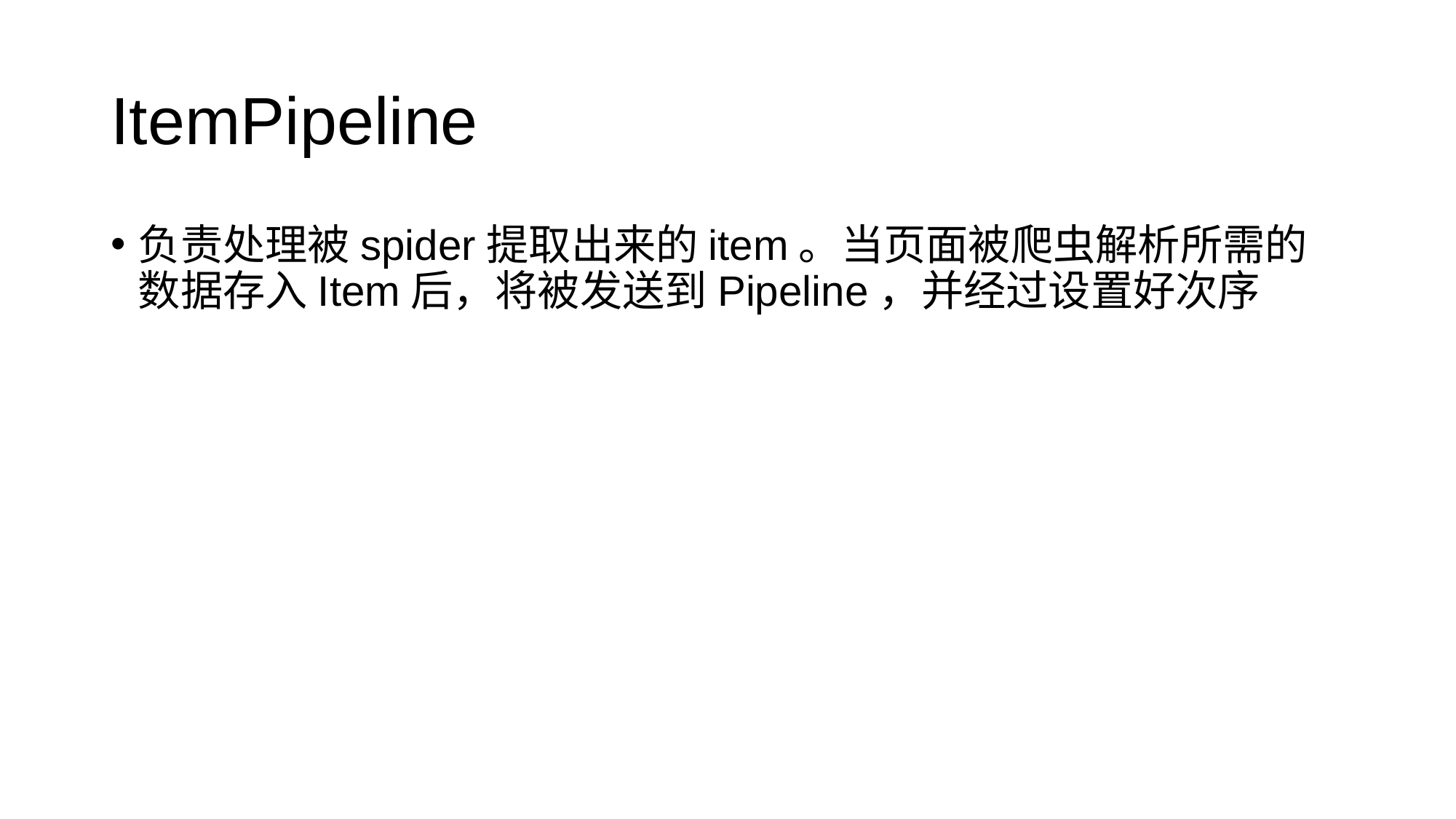

# ItemPipeline
负责处理被spider提取出来的item。当页面被爬虫解析所需的数据存入Item后，将被发送到Pipeline，并经过设置好次序